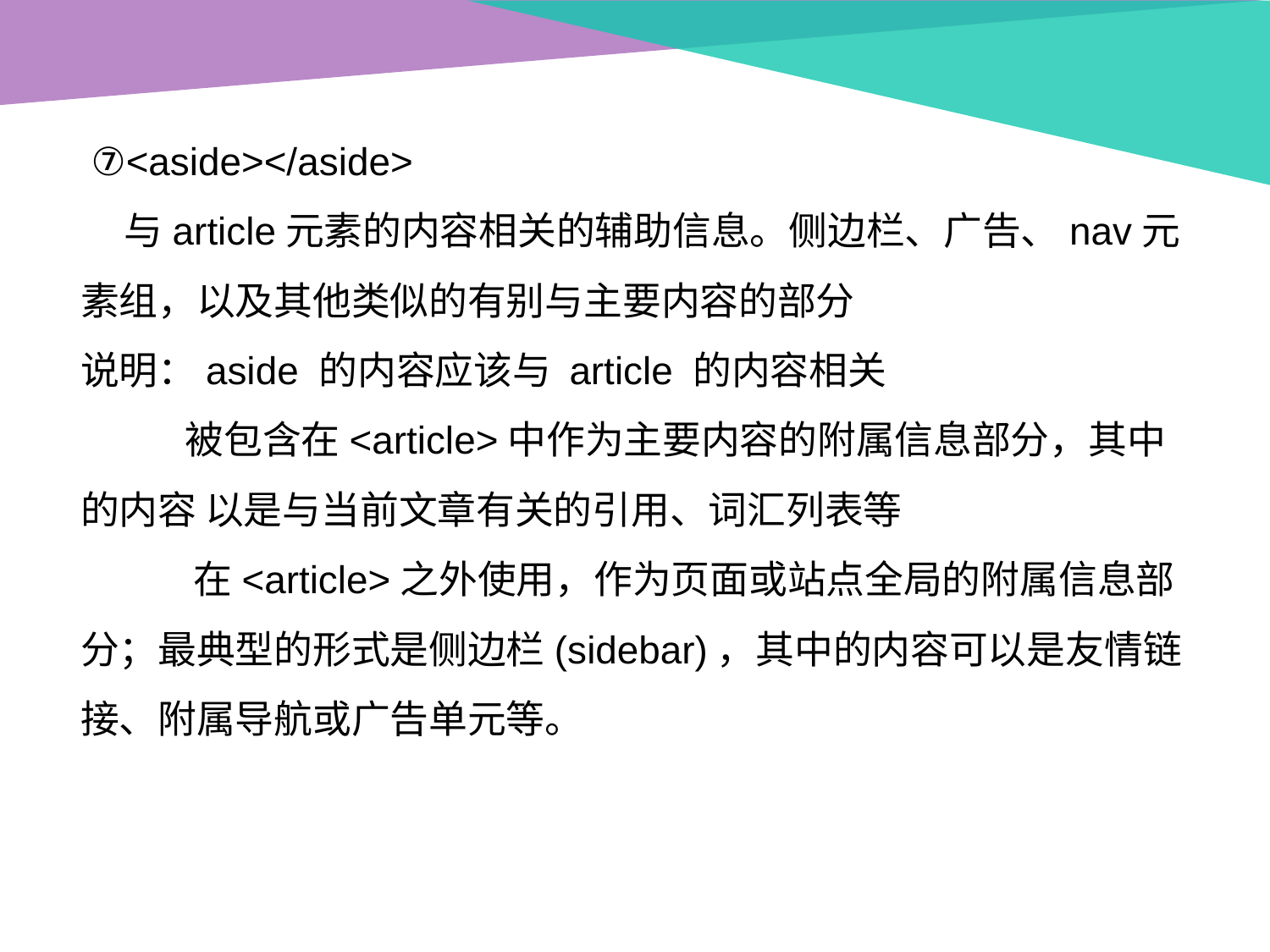

⑦<aside></aside>
    与article元素的内容相关的辅助信息。侧边栏、广告、nav元素组，以及其他类似的有别与主要内容的部分
说明：aside 的内容应该与 article 的内容相关
           被包含在<article>中作为主要内容的附属信息部分，其中的内容 以是与当前文章有关的引用、词汇列表等
            在<article>之外使用，作为页面或站点全局的附属信息部分；最典型的形式是侧边栏(sidebar)，其中的内容可以是友情链接、附属导航或广告单元等。